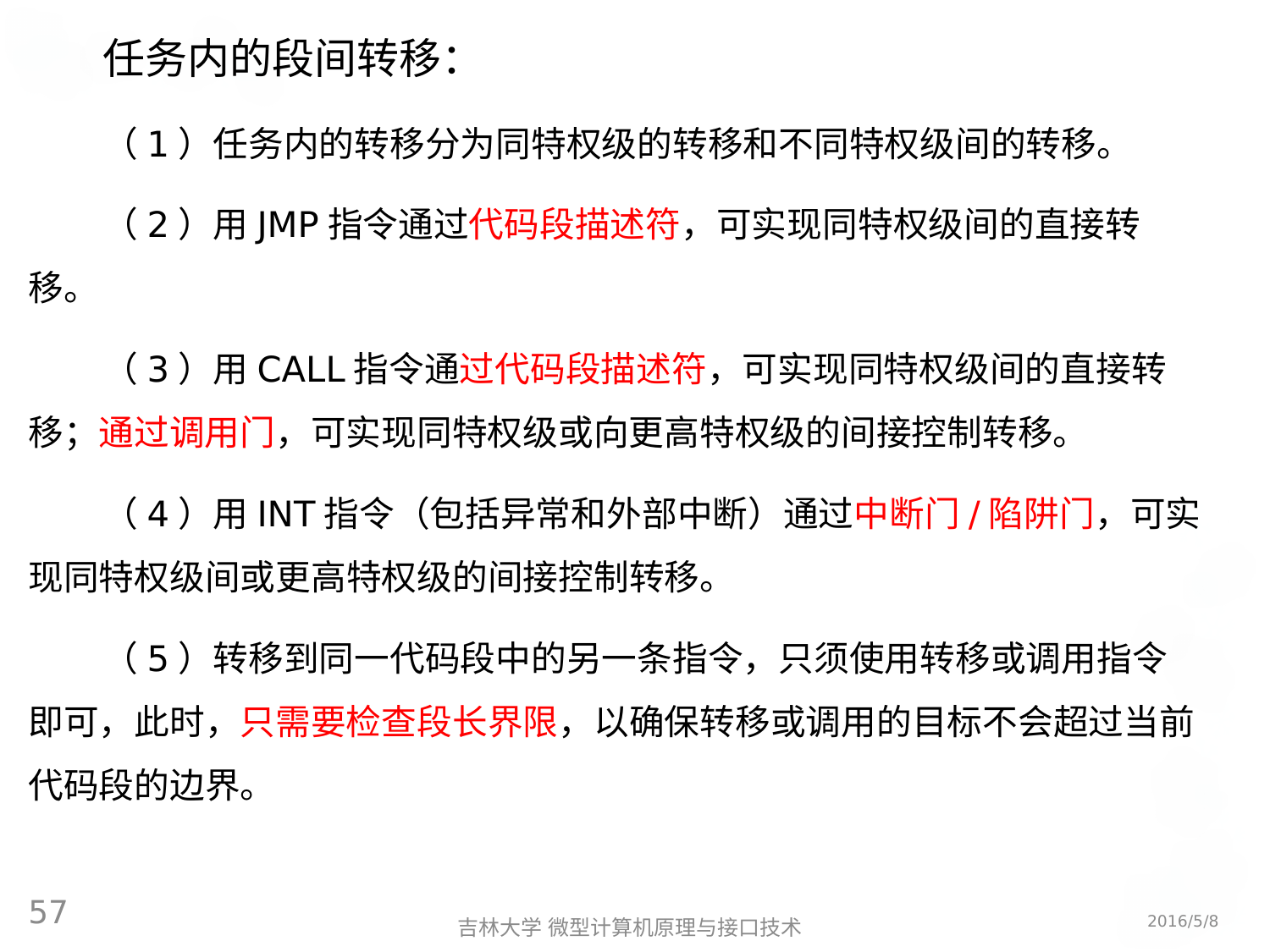

任务内的段间转移：
（1）任务内的转移分为同特权级的转移和不同特权级间的转移。
（2）用JMP指令通过代码段描述符，可实现同特权级间的直接转移。
（3）用CALL指令通过代码段描述符，可实现同特权级间的直接转移；通过调用门，可实现同特权级或向更高特权级的间接控制转移。
（4）用INT指令（包括异常和外部中断）通过中断门/陷阱门，可实现同特权级间或更高特权级的间接控制转移。
（5）转移到同一代码段中的另一条指令，只须使用转移或调用指令即可，此时，只需要检查段长界限，以确保转移或调用的目标不会超过当前代码段的边界。
57
2016/5/8
吉林大学 微型计算机原理与接口技术